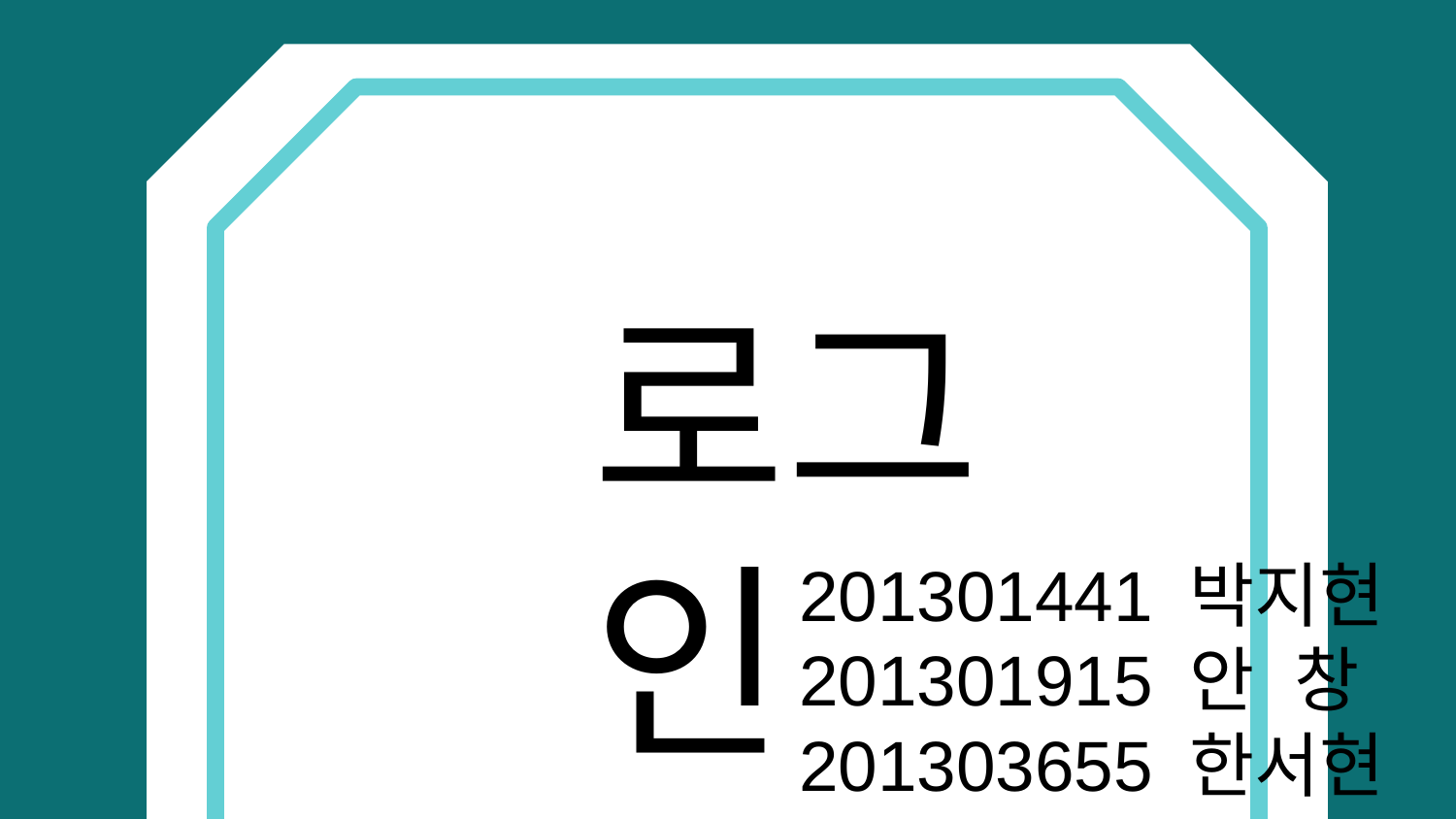

로그인

#
로그인

201301441 박지현
201301915 안  창
201303655 한서현